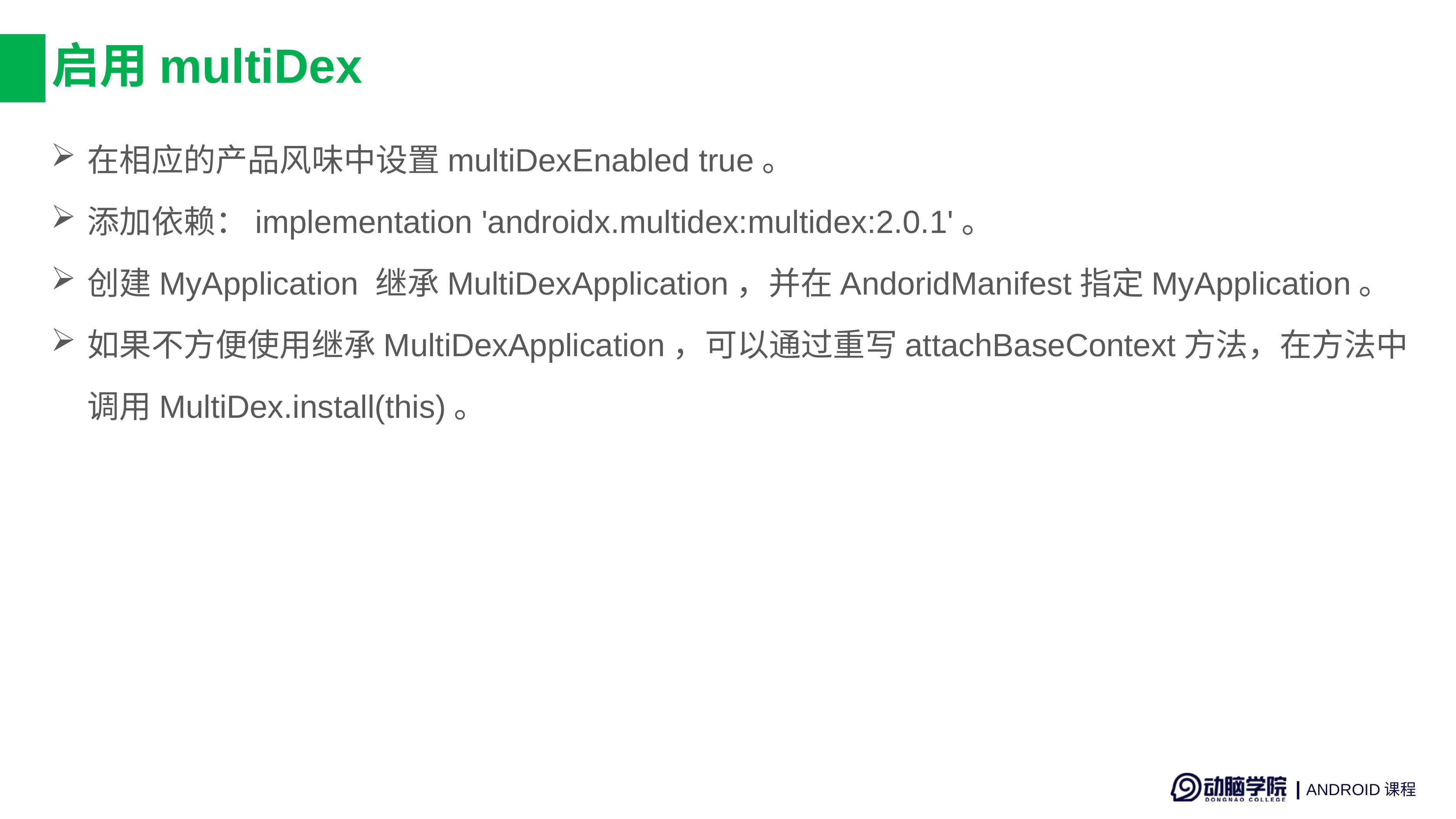

# 启用multiDex
在相应的产品风味中设置multiDexEnabled true。
添加依赖：implementation 'androidx.multidex:multidex:2.0.1'。
创建MyApplication 继承MultiDexApplication，并在AndoridManifest指定MyApplication。
如果不方便使用继承MultiDexApplication，可以通过重写attachBaseContext方法，在方法中调用MultiDex.install(this)。